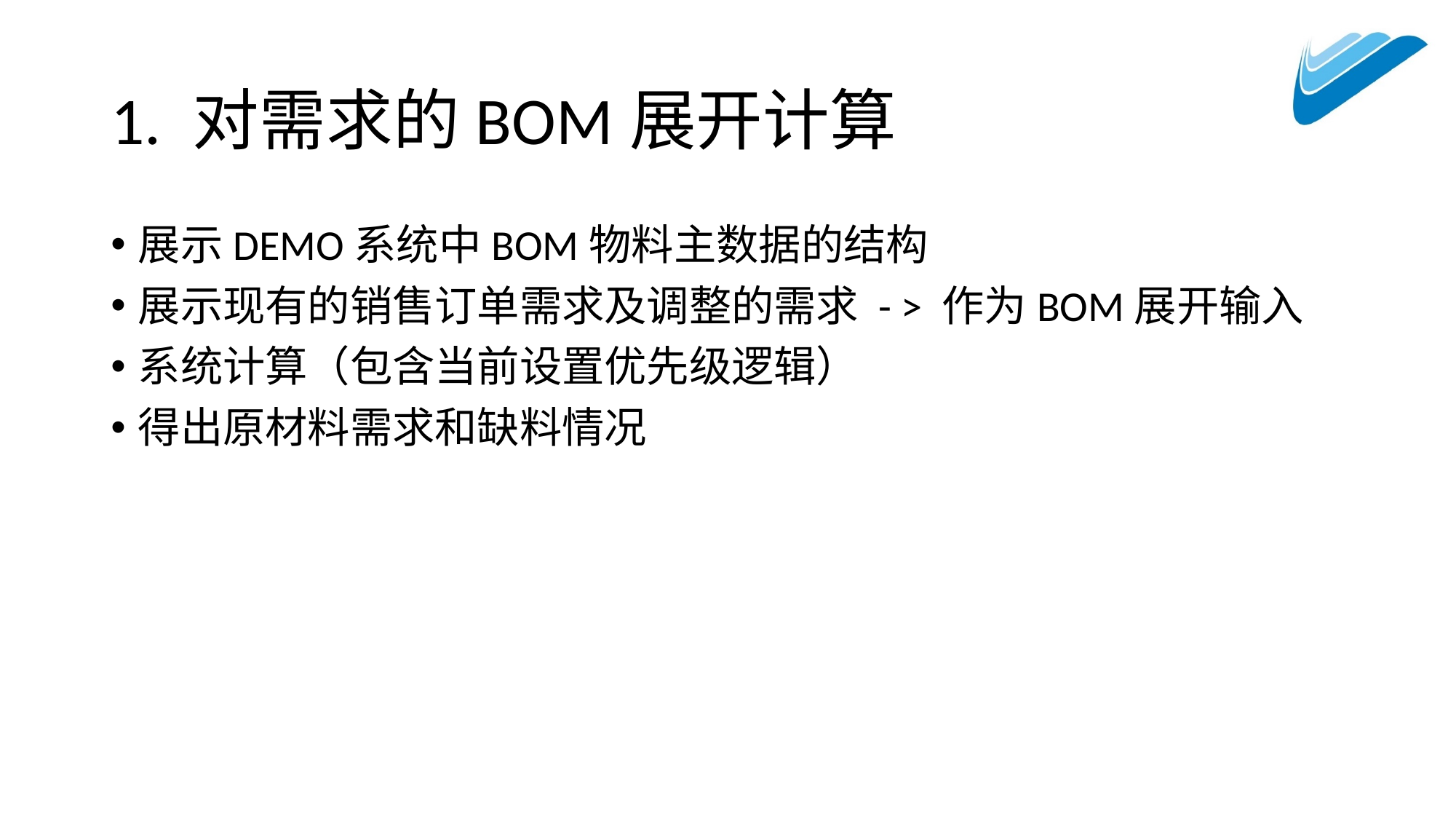

# 1. 对需求的BOM展开计算
展示DEMO系统中BOM物料主数据的结构
展示现有的销售订单需求及调整的需求 - > 作为BOM展开输入
系统计算（包含当前设置优先级逻辑）
得出原材料需求和缺料情况